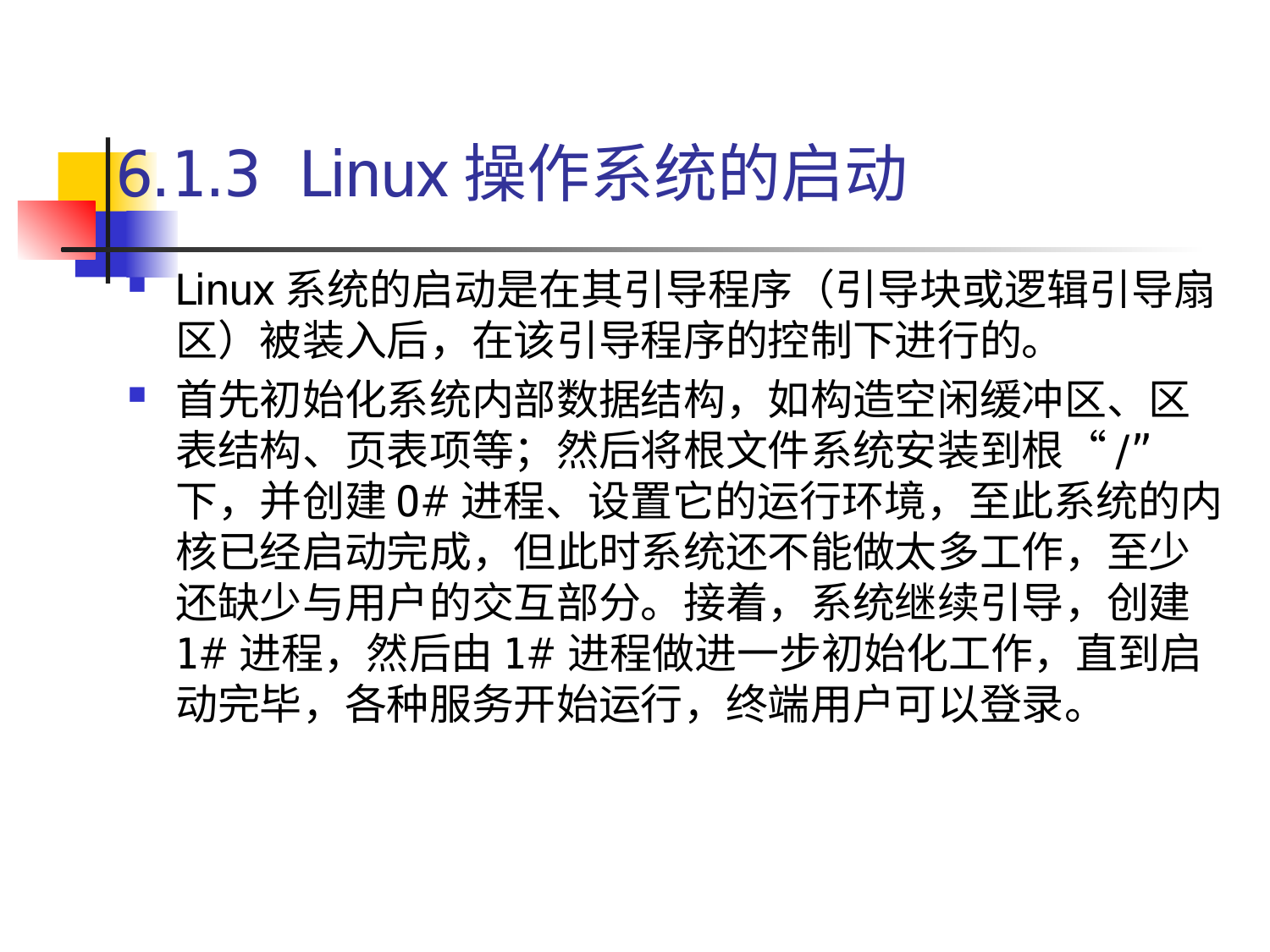

# 6.1.3  Linux操作系统的启动
Linux系统的启动是在其引导程序（引导块或逻辑引导扇区）被装入后，在该引导程序的控制下进行的。
首先初始化系统内部数据结构，如构造空闲缓冲区、区表结构、页表项等；然后将根文件系统安装到根“/”下，并创建0#进程、设置它的运行环境，至此系统的内核已经启动完成，但此时系统还不能做太多工作，至少还缺少与用户的交互部分。接着，系统继续引导，创建1#进程，然后由1#进程做进一步初始化工作，直到启动完毕，各种服务开始运行，终端用户可以登录。